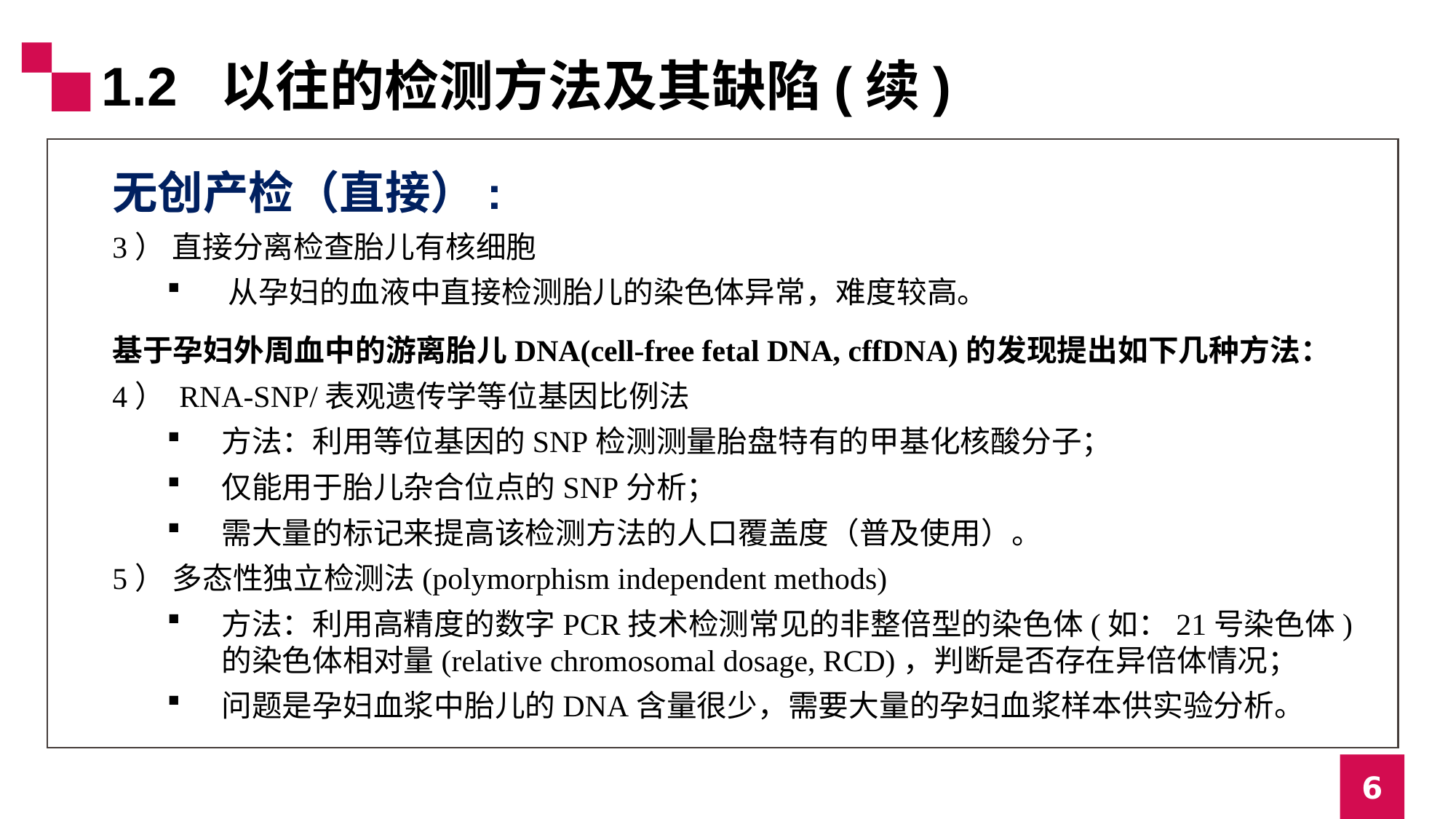

1.2  以往的检测方法及其缺陷(续)
无创产检（直接）:
3） 直接分离检查胎儿有核细胞
从孕妇的血液中直接检测胎儿的染色体异常，难度较高。

基于孕妇外周血中的游离胎儿DNA(cell-free fetal DNA, cffDNA)的发现提出如下几种方法：
4） RNA-SNP/表观遗传学等位基因比例法
方法：利用等位基因的SNP检测测量胎盘特有的甲基化核酸分子；
仅能用于胎儿杂合位点的SNP分析；
需大量的标记来提高该检测方法的人口覆盖度（普及使用）。
5） 多态性独立检测法(polymorphism independent methods)
方法：利用高精度的数字PCR技术检测常见的非整倍型的染色体(如：21号染色体)的染色体相对量(relative chromosomal dosage, RCD)，判断是否存在异倍体情况；
问题是孕妇血浆中胎儿的DNA含量很少，需要大量的孕妇血浆样本供实验分析。
6